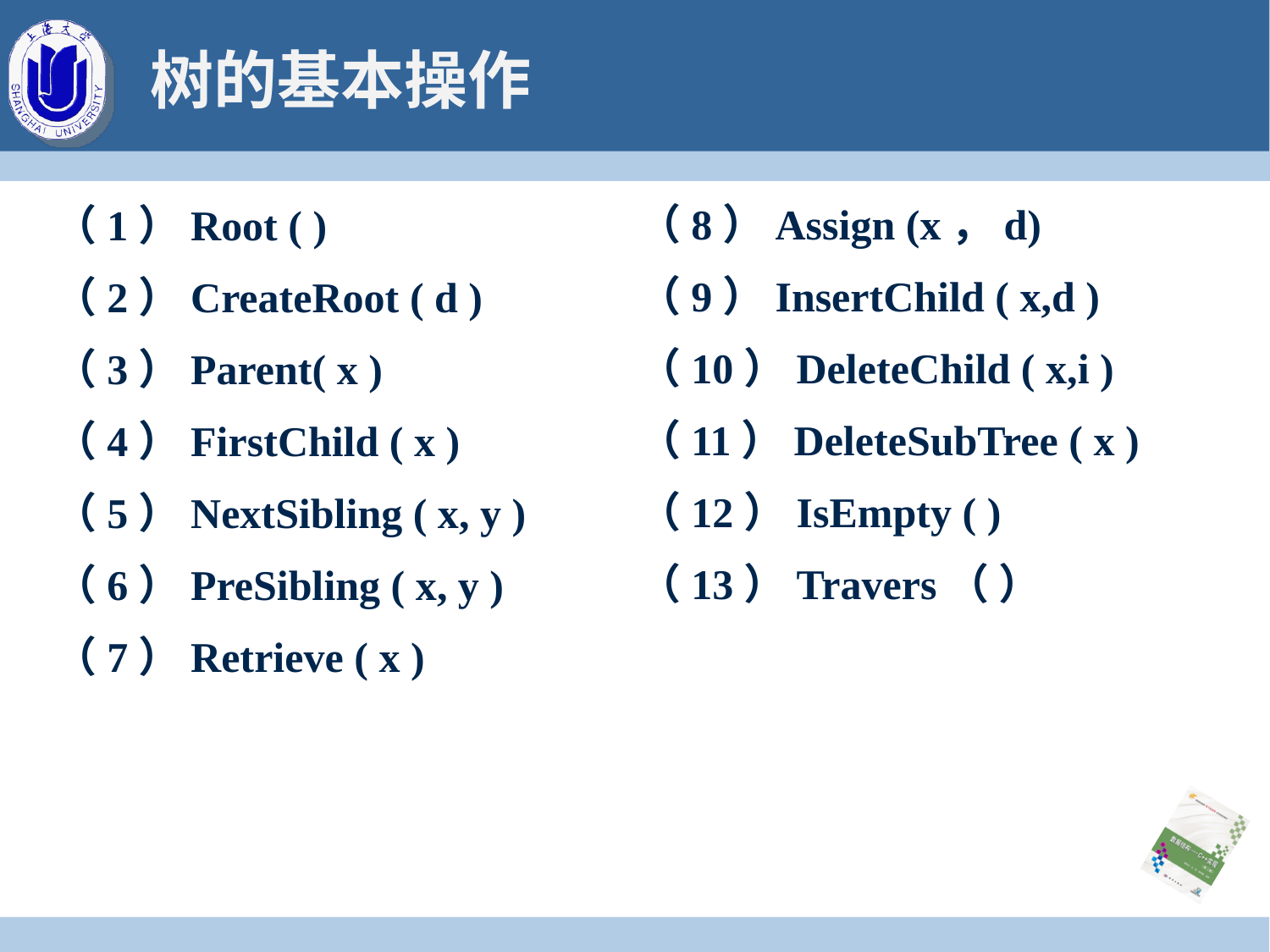

# 树的基本操作
（8）Assign (x，d)
（9）InsertChild ( x,d )
（10）DeleteChild ( x,i )
（11）DeleteSubTree ( x )
（12）IsEmpty ( )
（13）Travers（ ）
（1）Root ( )
（2）CreateRoot ( d )
（3）Parent( x )
（4）FirstChild ( x )
（5）NextSibling ( x, y )
（6）PreSibling ( x, y )
（7）Retrieve ( x )